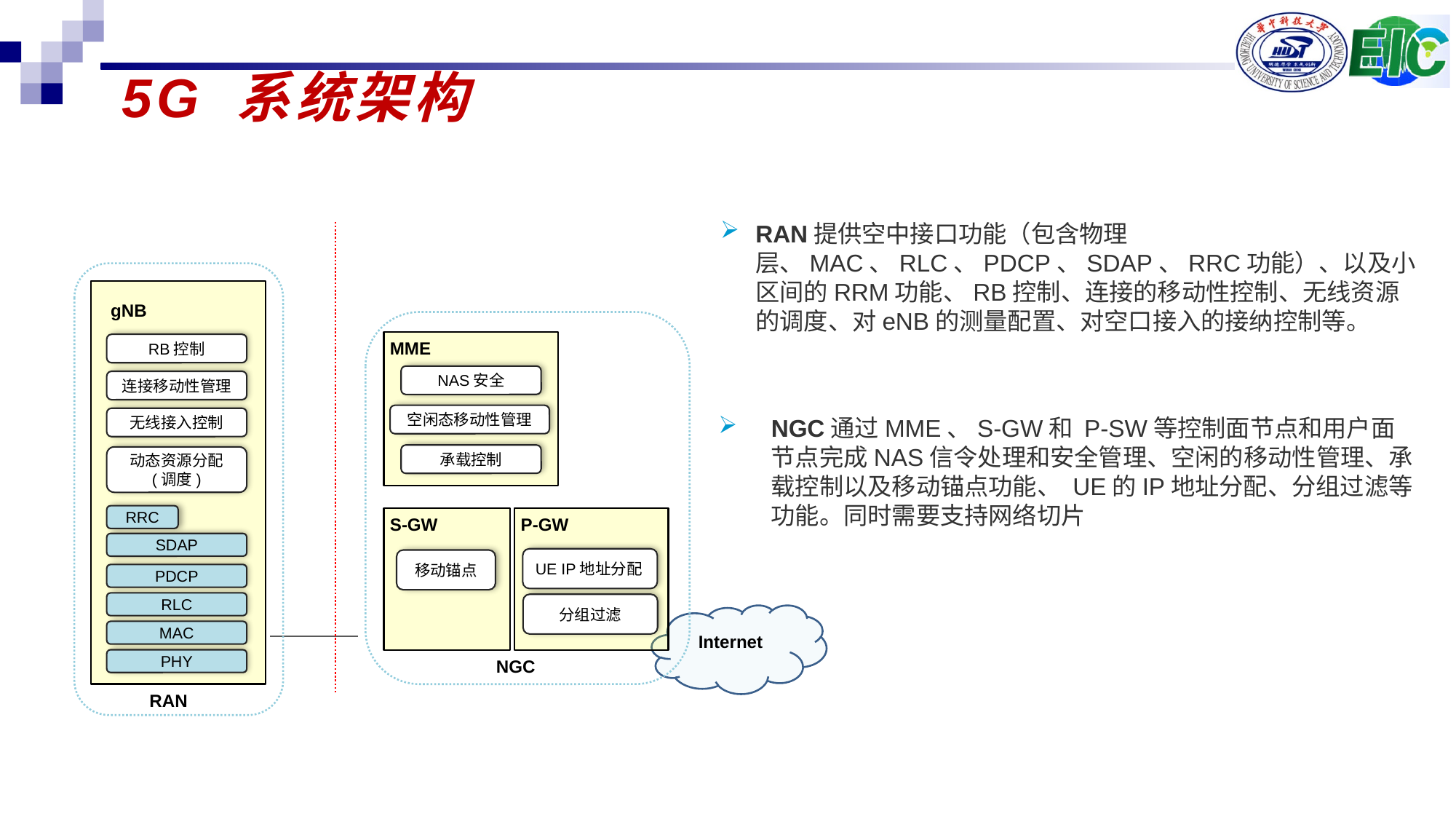

# 5G 系统架构
RAN提供空中接口功能（包含物理层、MAC、RLC、PDCP、SDAP、RRC功能）、以及小区间的RRM功能、RB控制、连接的移动性控制、无线资源的调度、对eNB的测量配置、对空口接入的接纳控制等。

gNB
RB控制
连接移动性管理
无线接入控制
动态资源分配
(调度)
RRC
PDCP
RLC
MAC
PHY

MME

NAS安全
空闲态移动性管理
承载控制
S-GW

移动锚点
P-GW

UE IP地址分配
分组过滤

NGC
Internet
RAN
NGC通过MME、S-GW和 P-SW等控制面节点和用户面节点完成NAS信令处理和安全管理、空闲的移动性管理、承载控制以及移动锚点功能、 UE的IP地址分配、分组过滤等功能。同时需要支持网络切片
SDAP